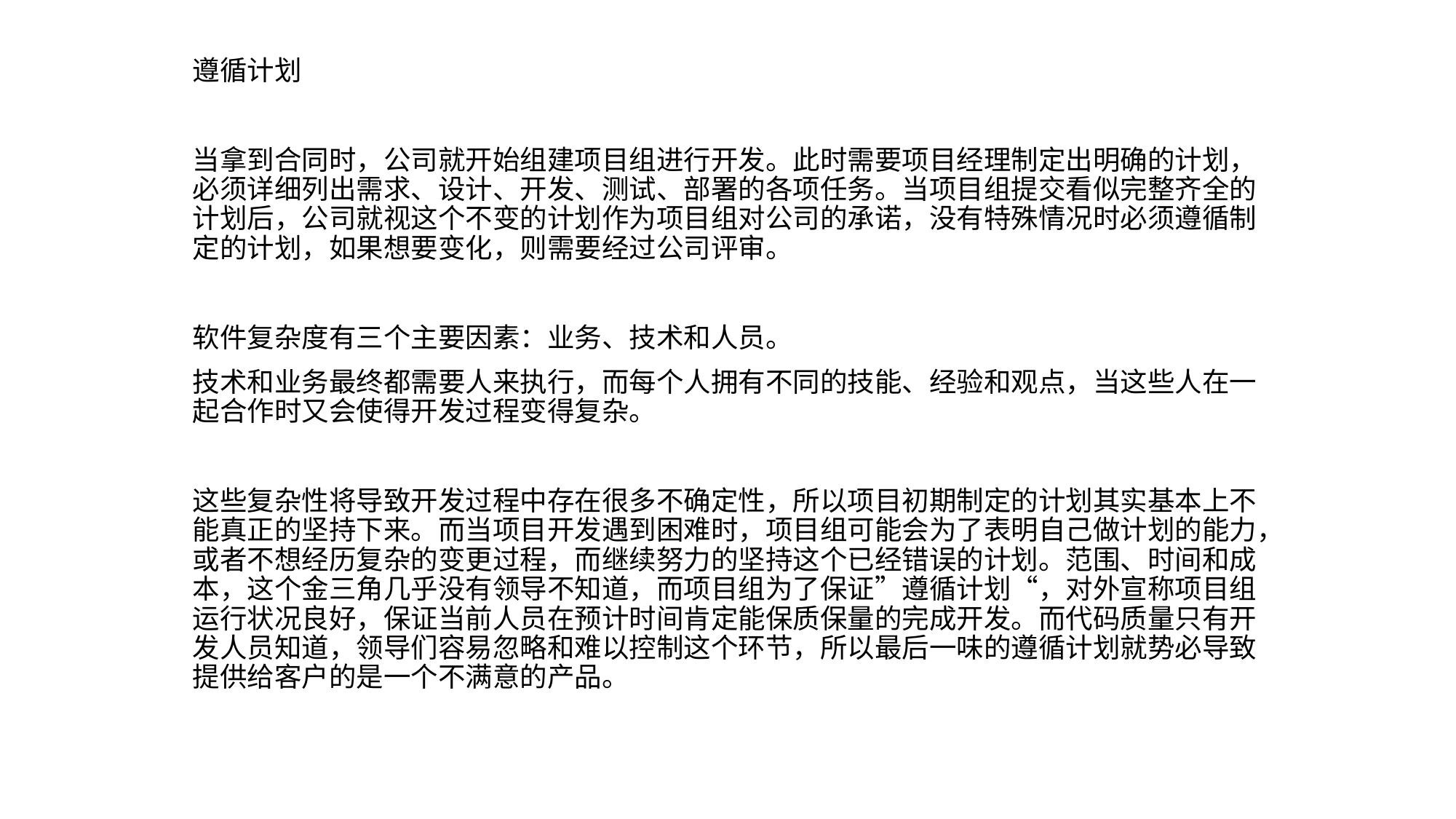

遵循计划

当拿到合同时，公司就开始组建项目组进行开发。此时需要项目经理制定出明确的计划，必须详细列出需求、设计、开发、测试、部署的各项任务。当项目组提交看似完整齐全的计划后，公司就视这个不变的计划作为项目组对公司的承诺，没有特殊情况时必须遵循制定的计划，如果想要变化，则需要经过公司评审。

软件复杂度有三个主要因素：业务、技术和人员。
技术和业务最终都需要人来执行，而每个人拥有不同的技能、经验和观点，当这些人在一起合作时又会使得开发过程变得复杂。

这些复杂性将导致开发过程中存在很多不确定性，所以项目初期制定的计划其实基本上不能真正的坚持下来。而当项目开发遇到困难时，项目组可能会为了表明自己做计划的能力，或者不想经历复杂的变更过程，而继续努力的坚持这个已经错误的计划。范围、时间和成本，这个金三角几乎没有领导不知道，而项目组为了保证”遵循计划“，对外宣称项目组运行状况良好，保证当前人员在预计时间肯定能保质保量的完成开发。而代码质量只有开发人员知道，领导们容易忽略和难以控制这个环节，所以最后一味的遵循计划就势必导致提供给客户的是一个不满意的产品。